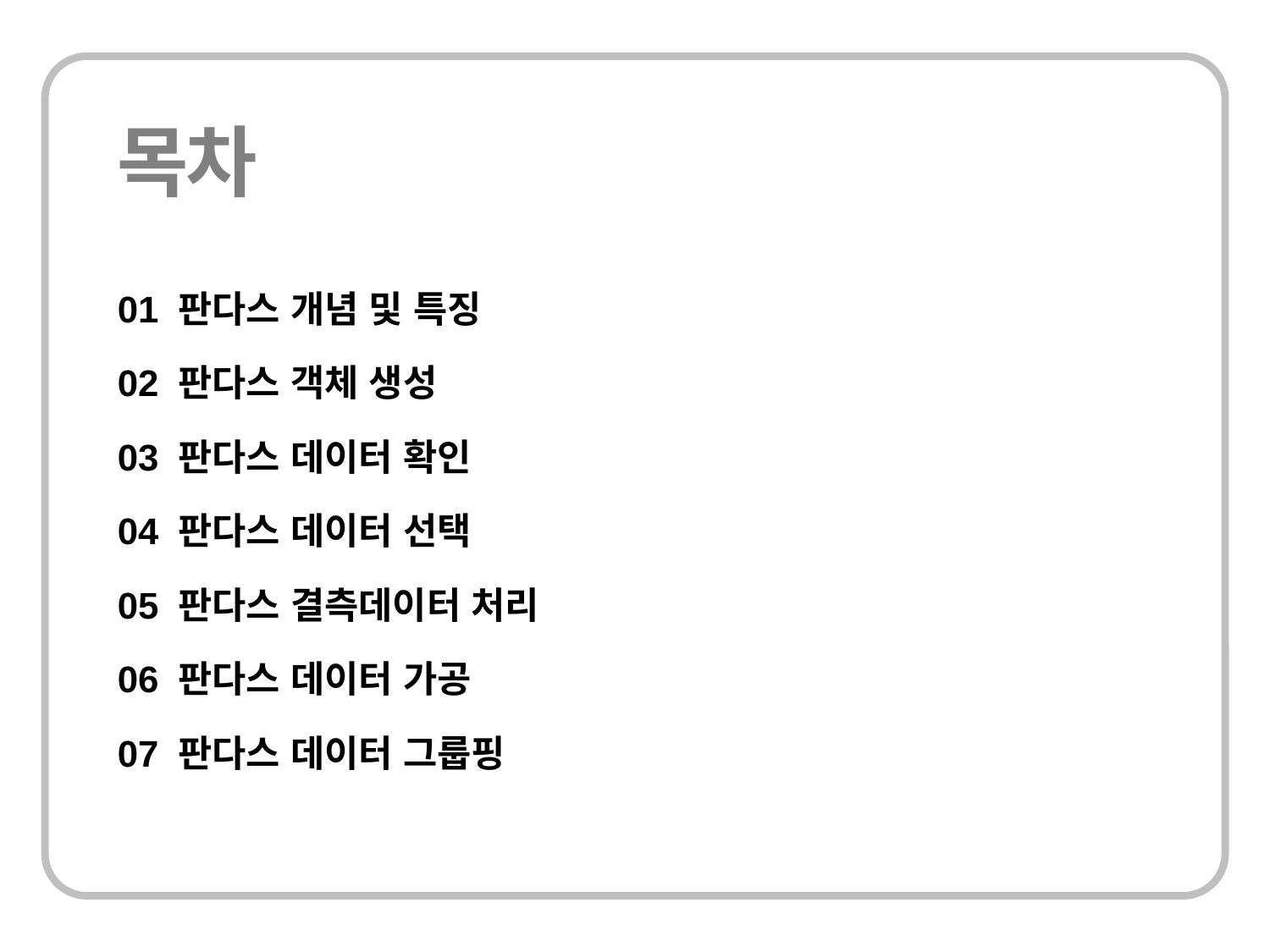

01 판다스 개념 및 특징
02 판다스 객체 생성
03 판다스 데이터 확인
04 판다스 데이터 선택
05 판다스 결측데이터 처리
06 판다스 데이터 가공
07 판다스 데이터 그룹핑